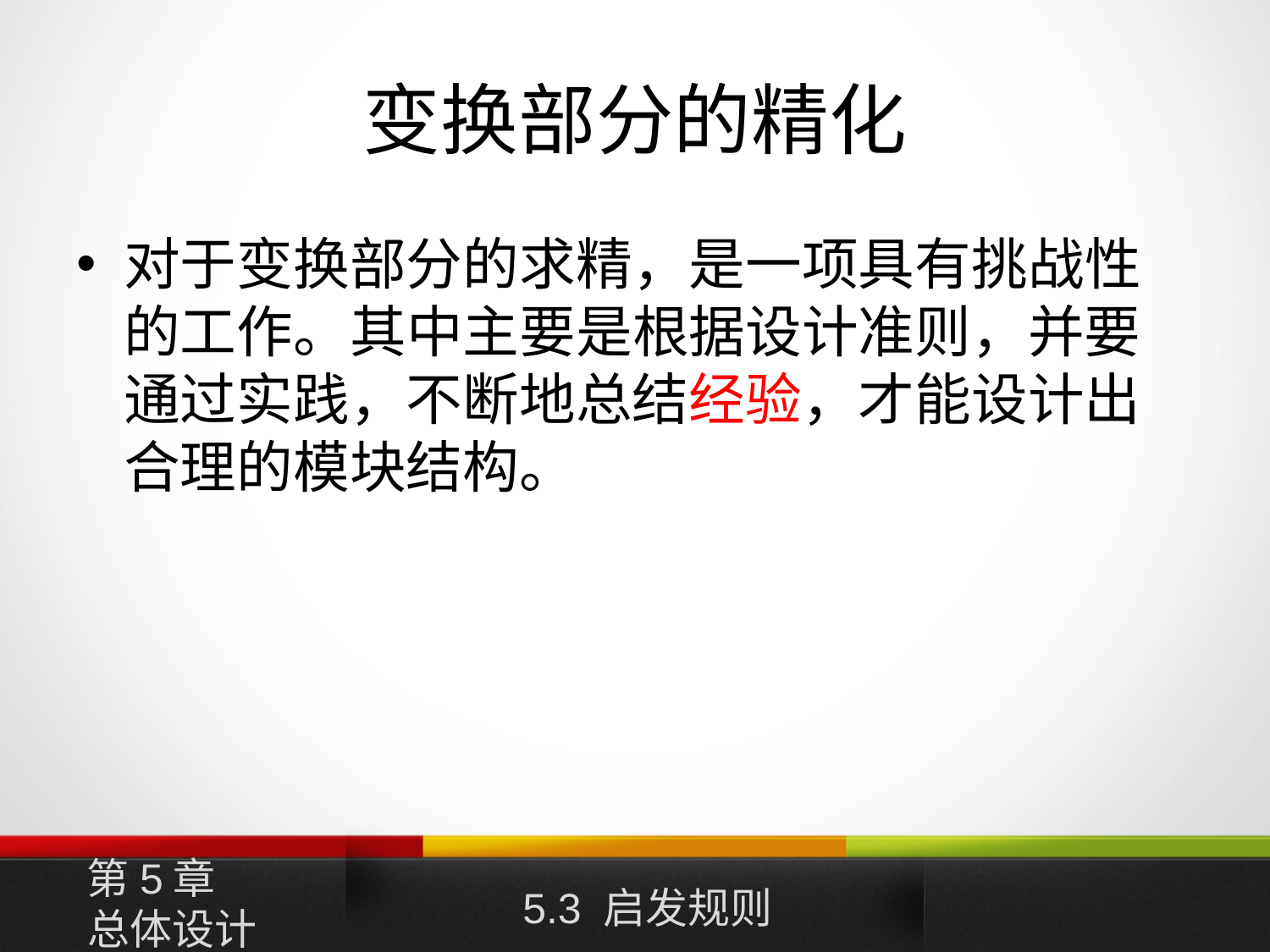

变换部分的精化
对于变换部分的求精，是一项具有挑战性的工作。其中主要是根据设计准则，并要通过实践，不断地总结经验，才能设计出合理的模块结构。
第5章
总体设计
5.3 启发规则